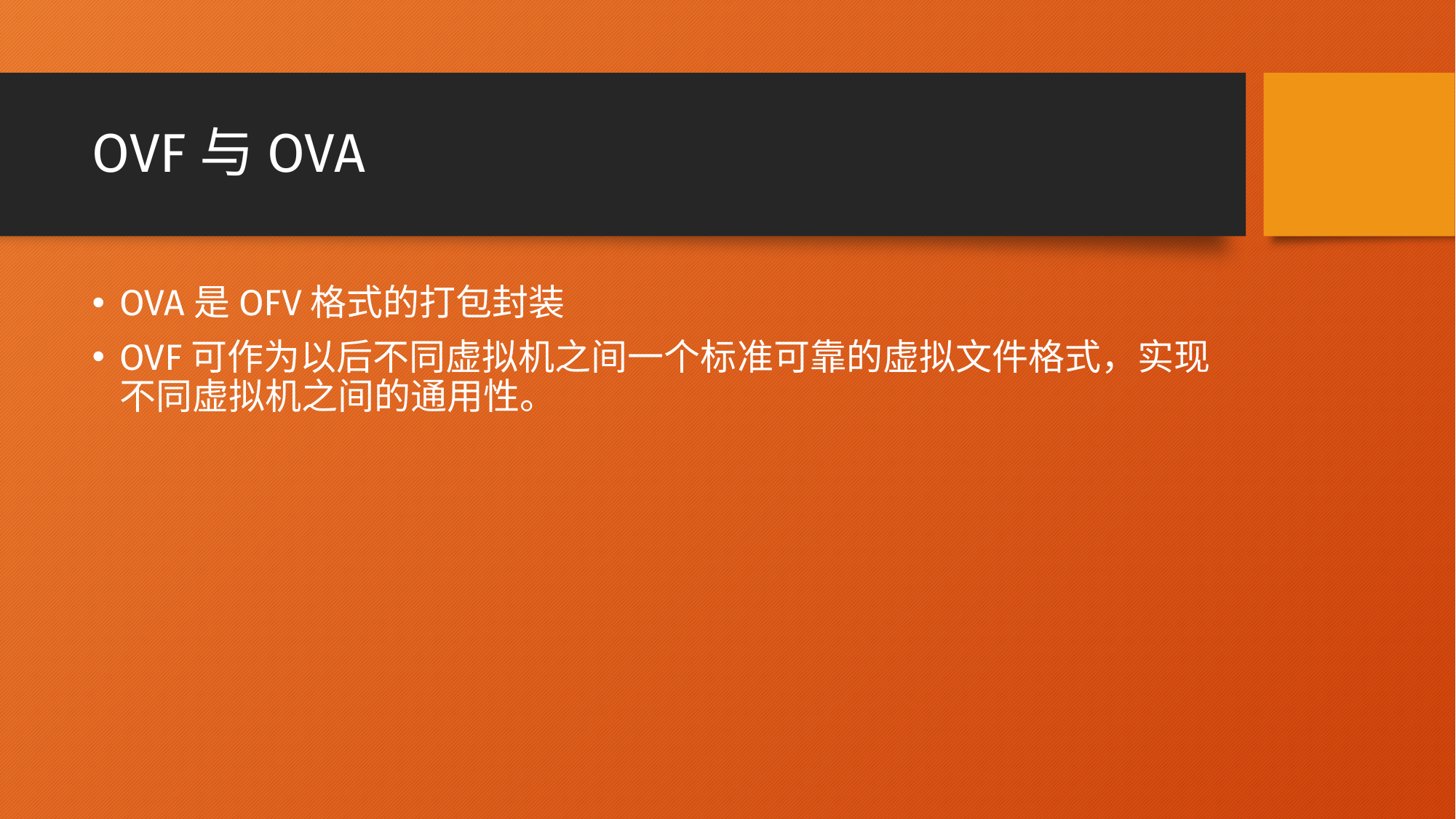

# OVF与OVA
OVA是OFV格式的打包封装
OVF可作为以后不同虚拟机之间一个标准可靠的虚拟文件格式，实现不同虚拟机之间的通用性。